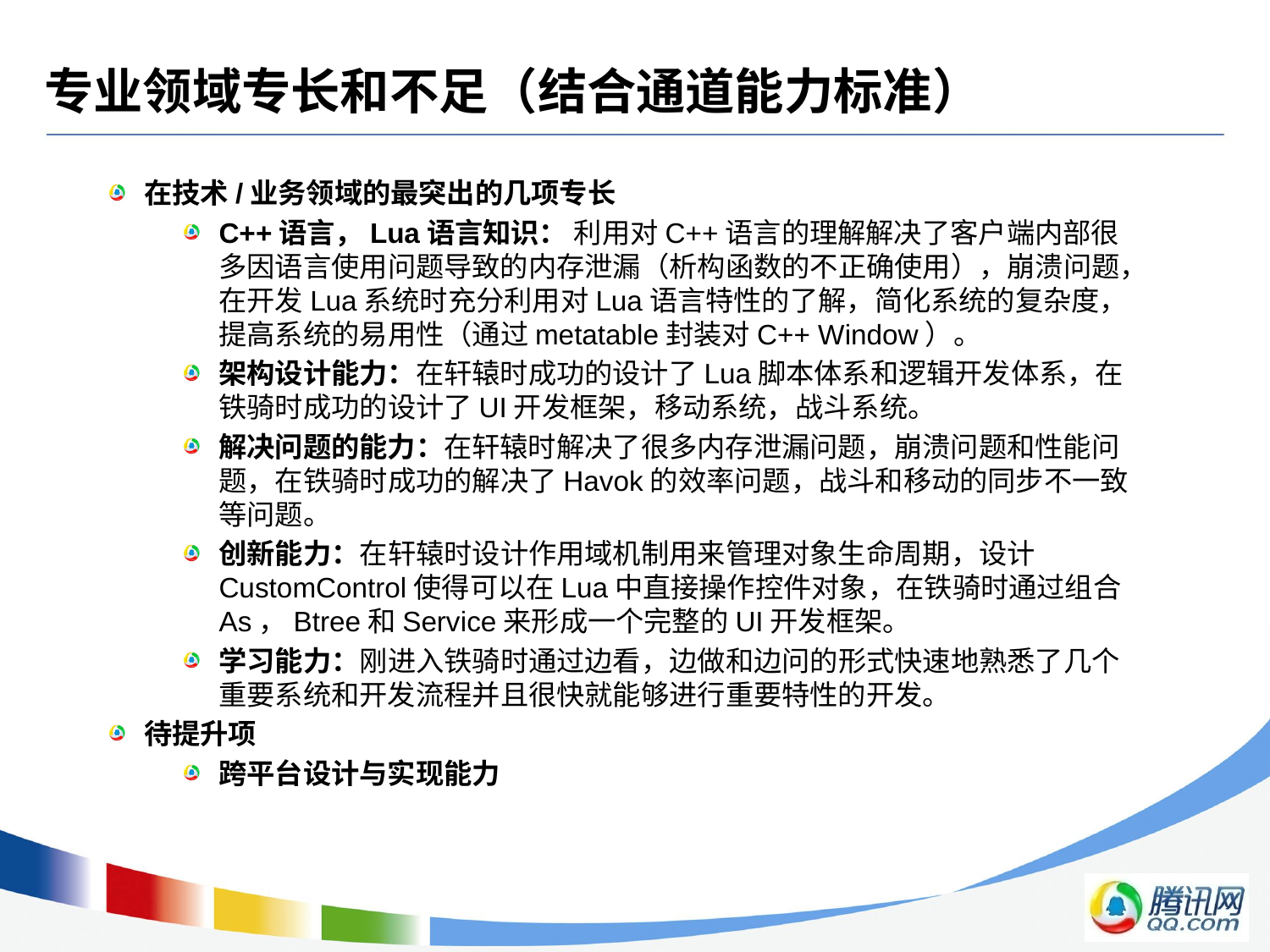

# 专业领域专长和不足（结合通道能力标准）
在技术/业务领域的最突出的几项专长
C++语言，Lua语言知识： 利用对C++语言的理解解决了客户端内部很多因语言使用问题导致的内存泄漏（析构函数的不正确使用），崩溃问题，在开发Lua系统时充分利用对Lua语言特性的了解，简化系统的复杂度，提高系统的易用性（通过metatable封装对C++ Window）。
架构设计能力：在轩辕时成功的设计了Lua脚本体系和逻辑开发体系，在铁骑时成功的设计了UI开发框架，移动系统，战斗系统。
解决问题的能力：在轩辕时解决了很多内存泄漏问题，崩溃问题和性能问题，在铁骑时成功的解决了Havok的效率问题，战斗和移动的同步不一致等问题。
创新能力：在轩辕时设计作用域机制用来管理对象生命周期，设计CustomControl使得可以在Lua中直接操作控件对象，在铁骑时通过组合As，Btree和Service来形成一个完整的UI开发框架。
学习能力：刚进入铁骑时通过边看，边做和边问的形式快速地熟悉了几个重要系统和开发流程并且很快就能够进行重要特性的开发。
待提升项
跨平台设计与实现能力